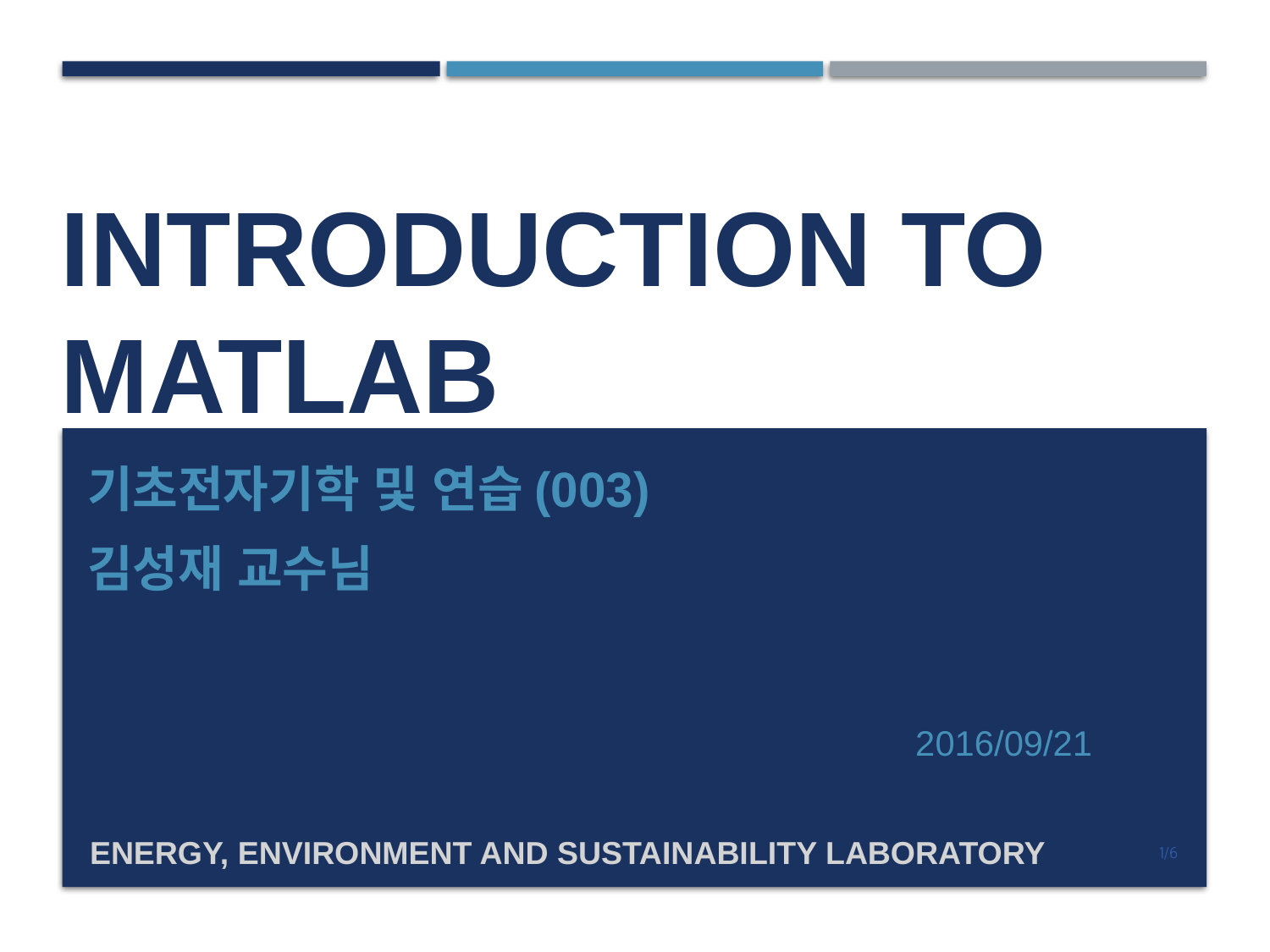

# Introduction to MATLAB
기초전자기학 및 연습(003)
김성재 교수님

2016/09/21
ENERGY, ENVIRONMENT AND SUSTAINABILITY LABORATORY
1/6